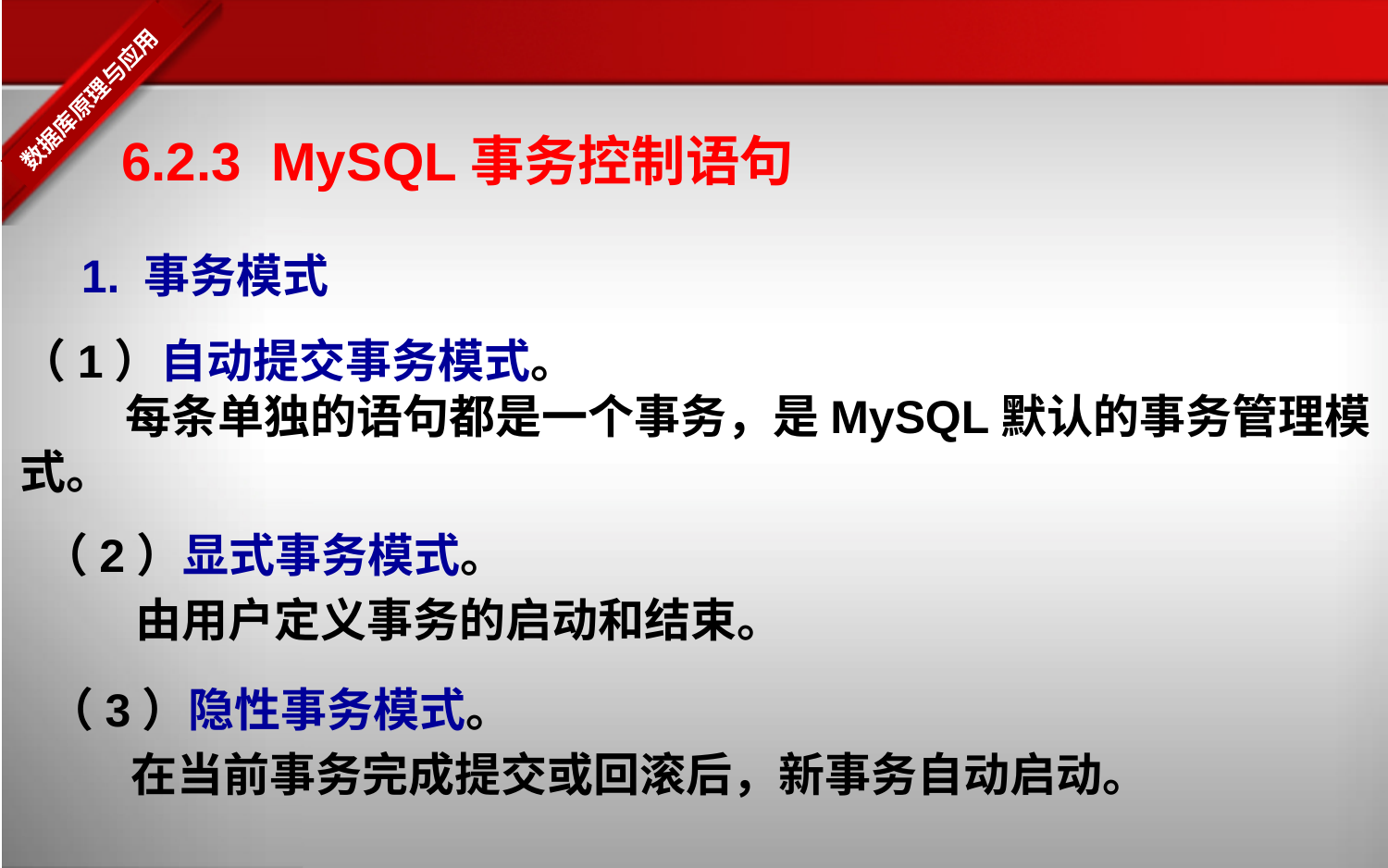

6.2.3  MySQL事务控制语句
1. 事务模式
（1）自动提交事务模式。
         每条单独的语句都是一个事务，是MySQL默认的事务管理模式。
 （2）显式事务模式。
          由用户定义事务的启动和结束。
 （3）隐性事务模式。
         在当前事务完成提交或回滚后，新事务自动启动。